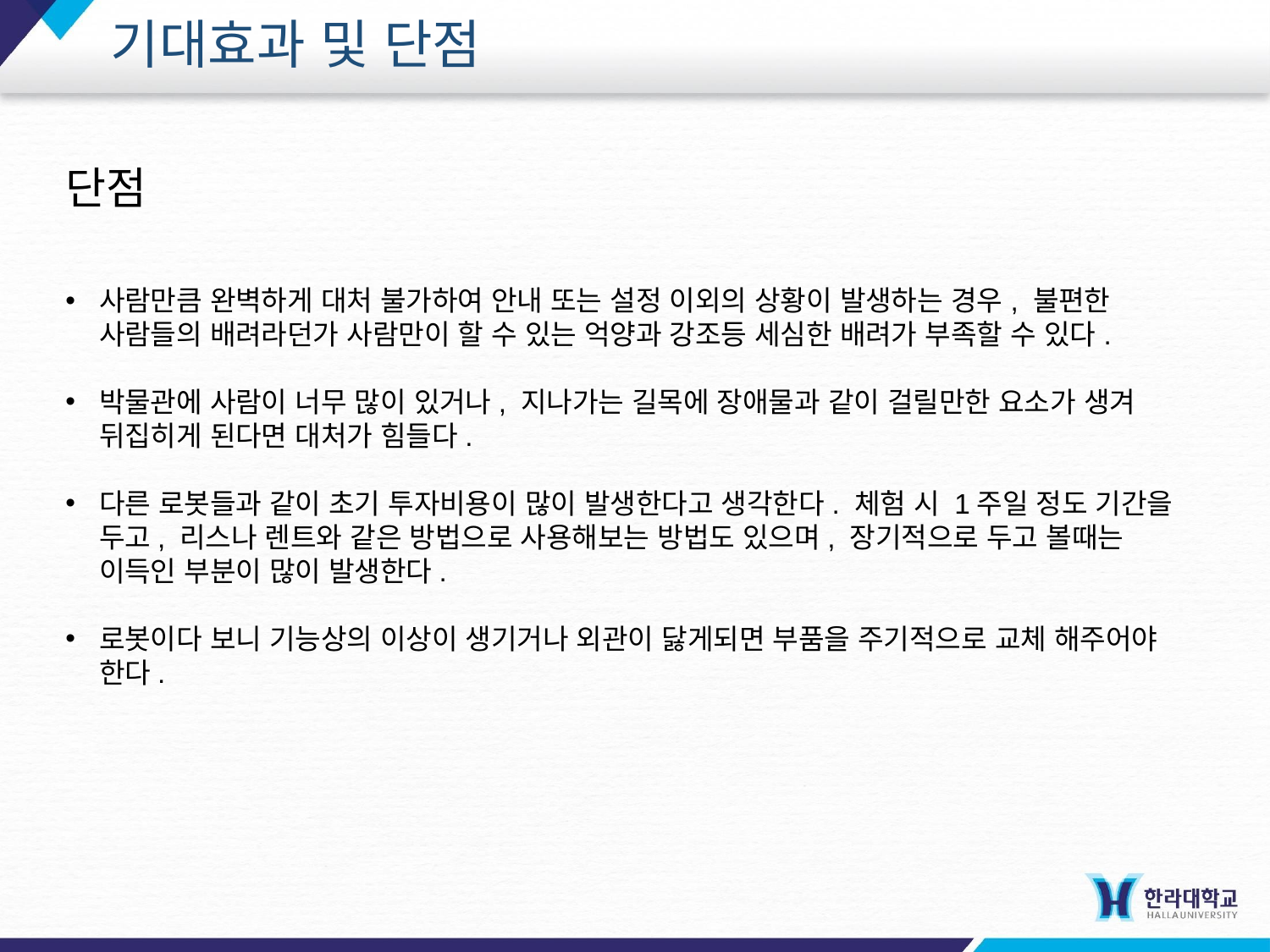

기대효과 및 단점
단점

사람만큼 완벽하게 대처 불가하여 안내 또는 설정 이외의 상황이 발생하는 경우, 불편한 사람들의 배려라던가 사람만이 할 수 있는 억양과 강조등 세심한 배려가 부족할 수 있다.

박물관에 사람이 너무 많이 있거나, 지나가는 길목에 장애물과 같이 걸릴만한 요소가 생겨 뒤집히게 된다면 대처가 힘들다.

다른 로봇들과 같이 초기 투자비용이 많이 발생한다고 생각한다. 체험 시 1주일 정도 기간을 두고, 리스나 렌트와 같은 방법으로 사용해보는 방법도 있으며, 장기적으로 두고 볼때는 이득인 부분이 많이 발생한다.

로봇이다 보니 기능상의 이상이 생기거나 외관이 닳게되면 부품을 주기적으로 교체 해주어야 한다.